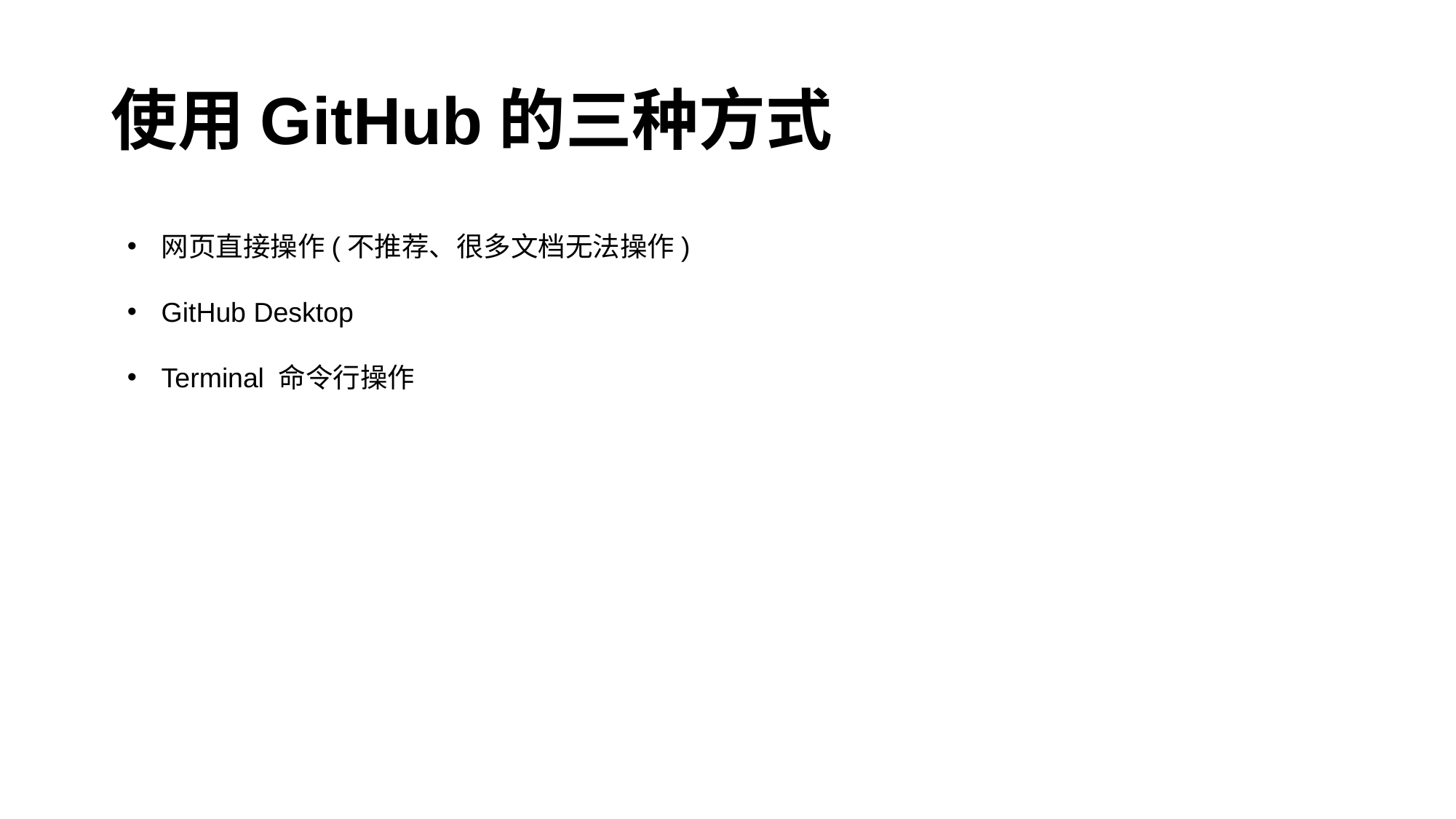

# 使用GitHub的三种方式

网页直接操作(不推荐、很多文档无法操作)

GitHub Desktop

Terminal 命令行操作